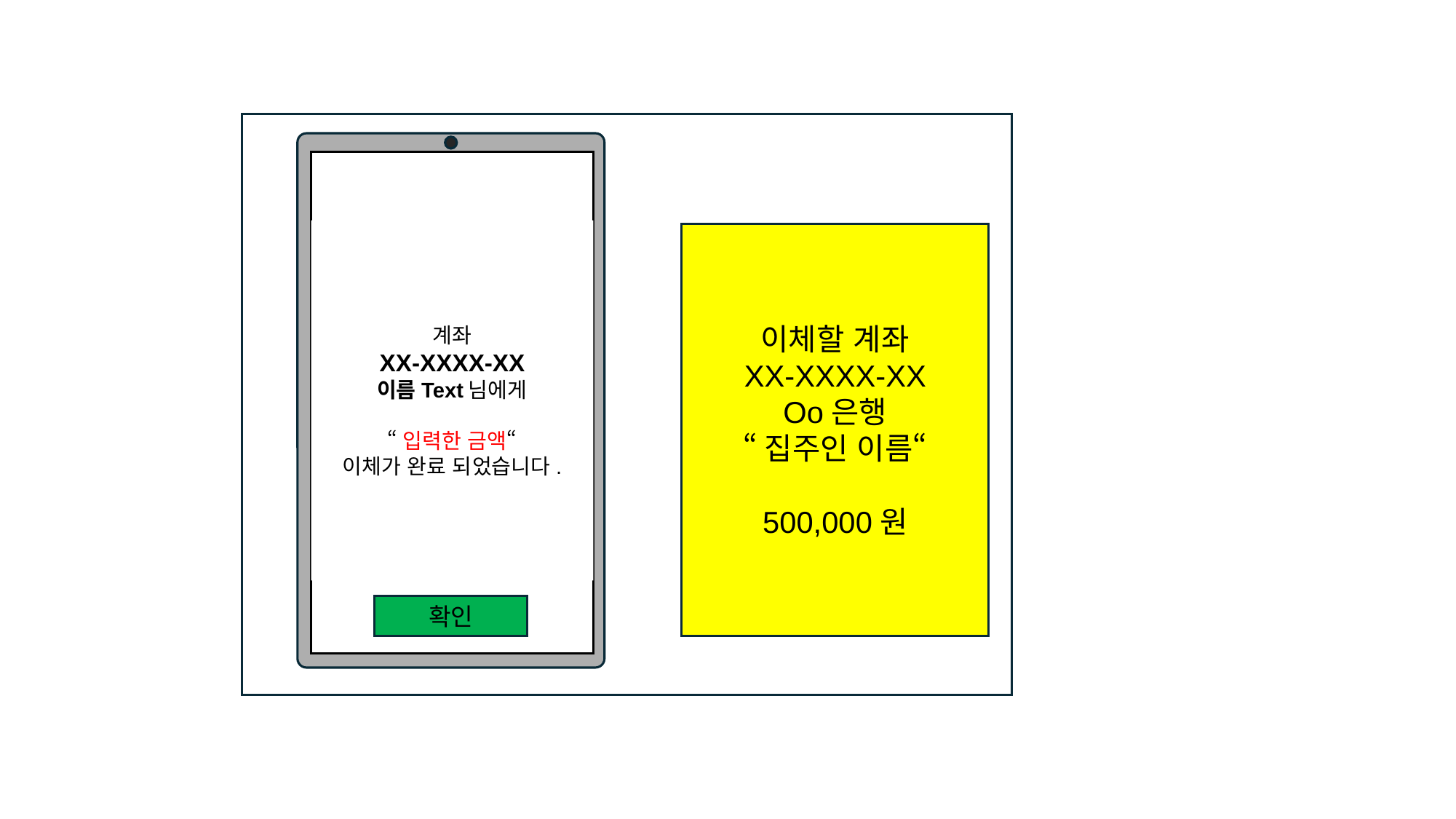

계좌
XX-XXXX-XX
이름Text님에게

“입력한 금액“
이체가 완료 되었습니다.
이체할 계좌
XX-XXXX-XX
Oo은행
“집주인 이름“

500,000원

확인